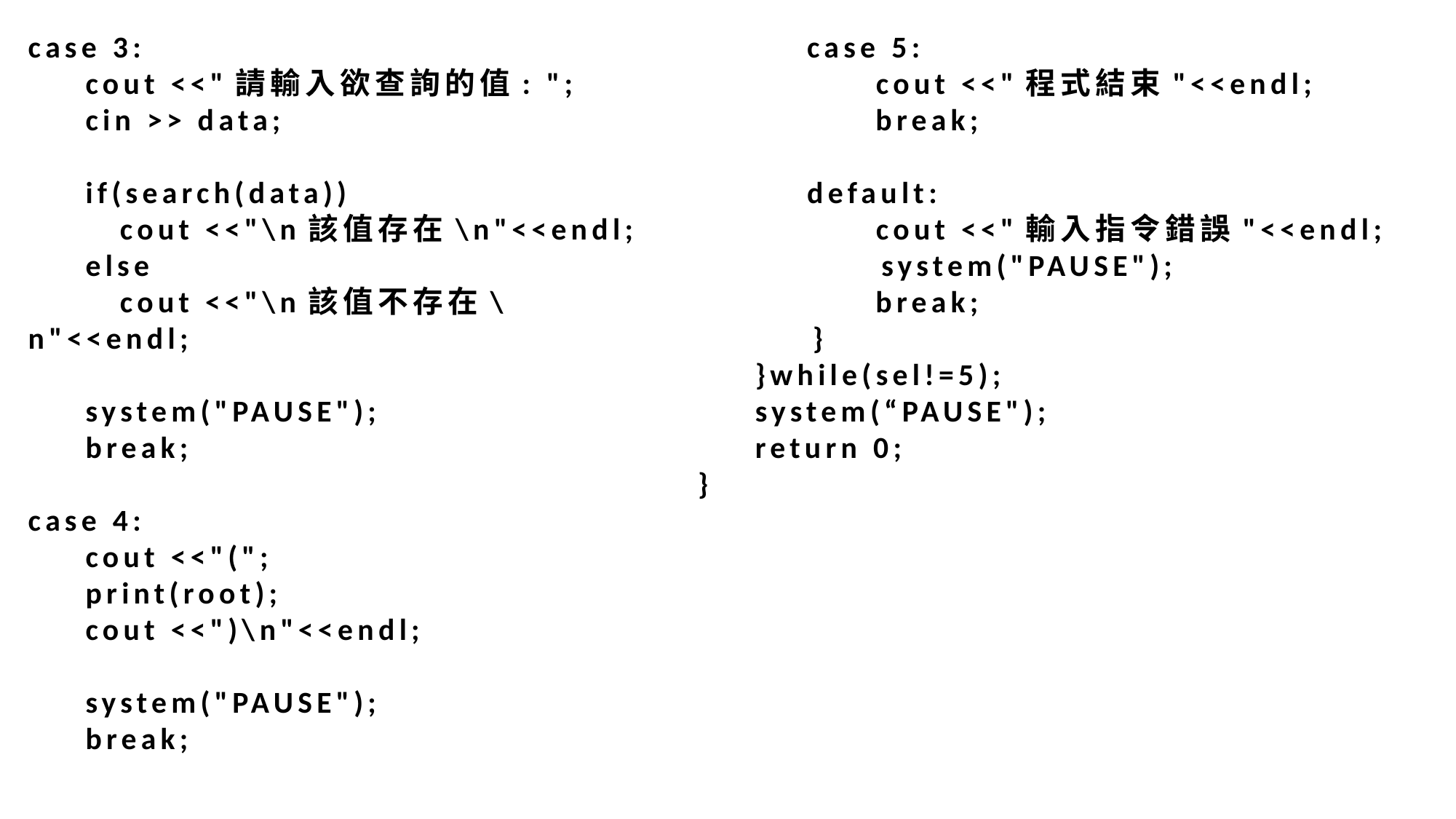

case 3:
     cout <<"請輸入欲查詢的值: ";
     cin >> data;

     if(search(data))
        cout <<"\n該值存在\n"<<endl;
     else
        cout <<"\n該值不存在\n"<<endl;

     system("PAUSE");
     break;

case 4:
     cout <<"(";
     print(root);
     cout <<")\n"<<endl;

     system("PAUSE");
     break;
     	case 5:
 	      cout <<"程式結束"<<endl;          	      break;

     	default:
 	      cout <<"輸入指令錯誤"<<endl;
                system("PAUSE");                           	      break;
          }
     }while(sel!=5);
     system(“PAUSE");
     return 0;
}